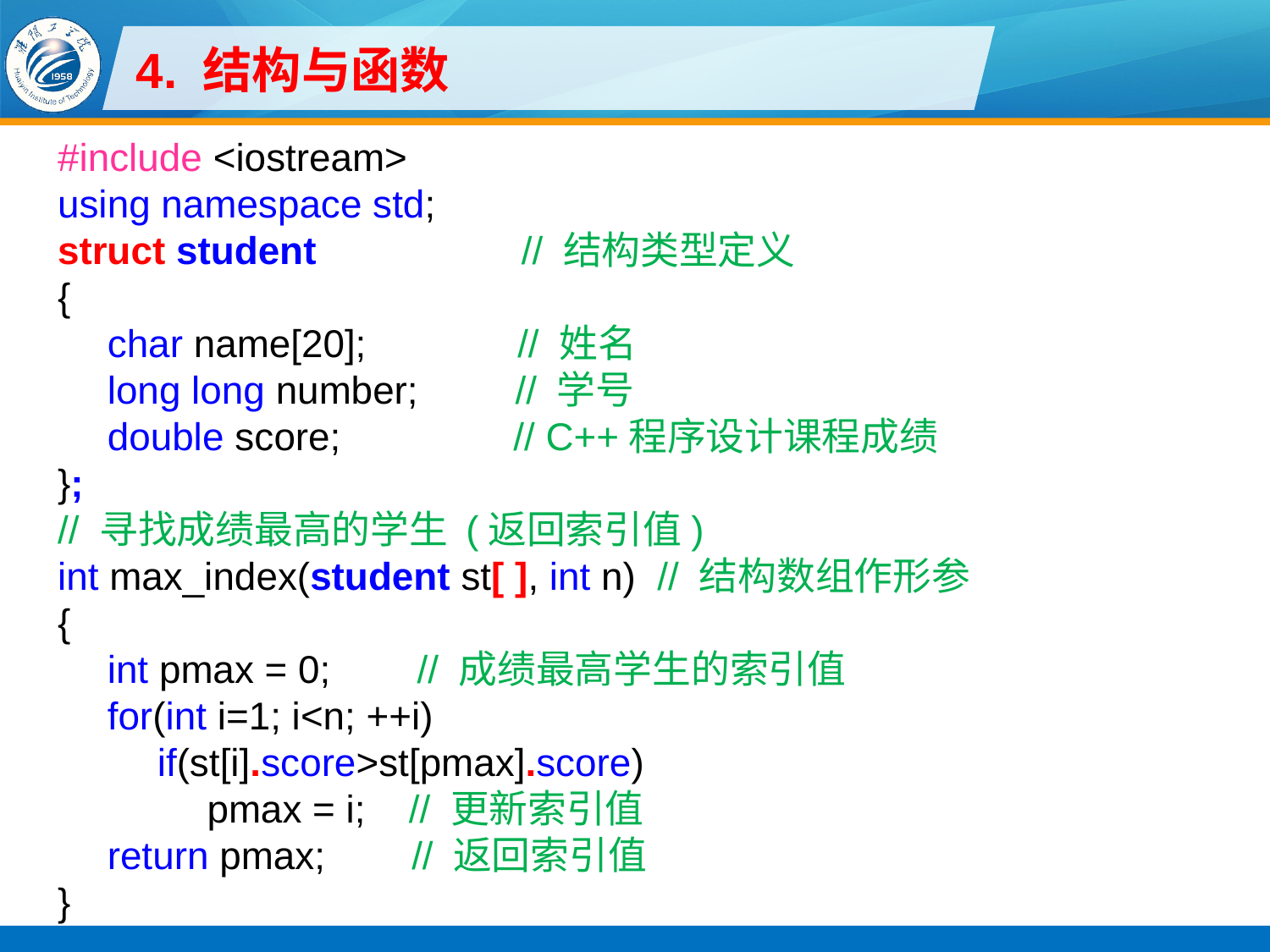

# 4. 结构与函数
#include <iostream>
using namespace std;
struct student                   // 结构类型定义
{
char name[20];              // 姓名
long long number;         // 学号
double score;                // C++程序设计课程成绩
};
// 寻找成绩最高的学生 (返回索引值)
int max_index(student st[ ], int n)  // 结构数组作形参
{
int pmax = 0;        // 成绩最高学生的索引值
for(int i=1; i<n; ++i)
if(st[i].score>st[pmax].score)
pmax = i;    // 更新索引值
return pmax;        // 返回索引值
}